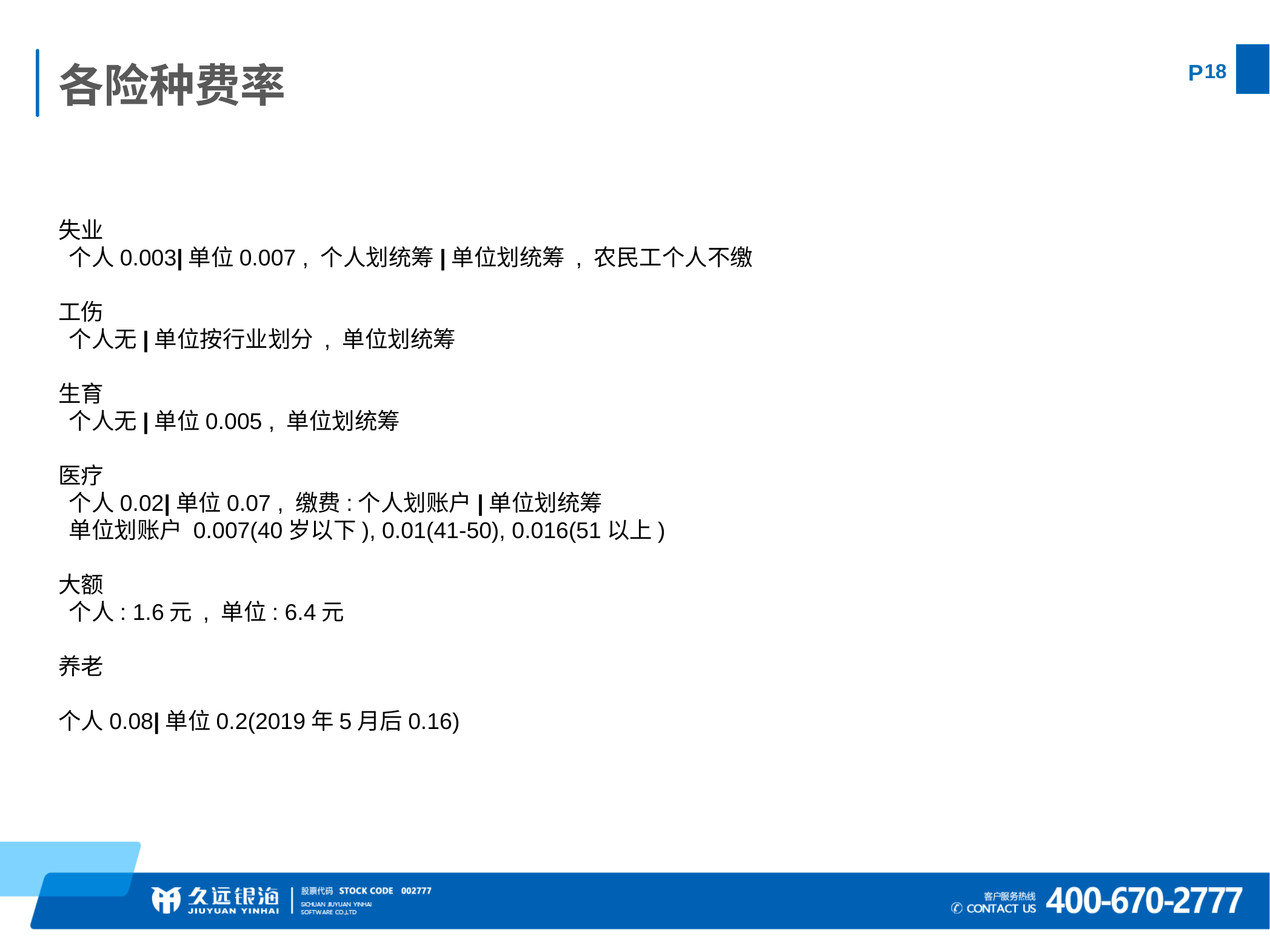

各险种费率
失业
 个人0.003|单位0.007 , 个人划统筹|单位划统筹 , 农民工个人不缴

工伤
 个人无|单位按行业划分 , 单位划统筹

生育
 个人无|单位0.005 , 单位划统筹
医疗
 个人0.02|单位0.07 , 缴费:个人划账户|单位划统筹
 单位划账户 0.007(40岁以下), 0.01(41-50), 0.016(51以上)
大额
 个人: 1.6元 , 单位: 6.4元
养老
个人0.08|单位0.2(2019年5月后0.16)